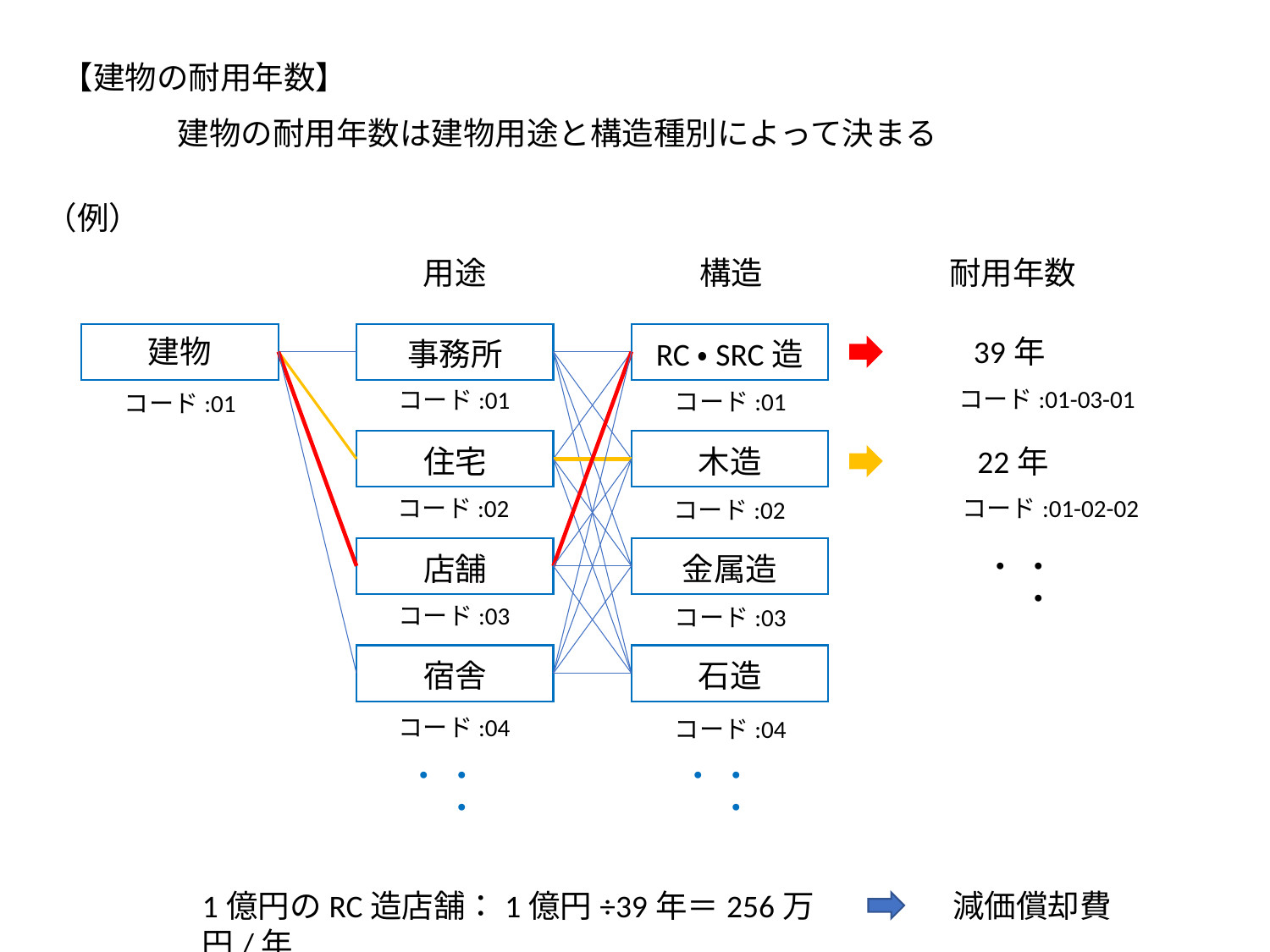

【建物の耐用年数】
建物の耐用年数は建物用途と構造種別によって決まる
（例）
用途
耐用年数
構造

建物
39年
RC・SRC造
事務所

コード:01-03-01
コード:01
コード:01
コード:01

住宅
木造
22年

コード:02
コード:01-02-02
コード:02

・・・
店舗
金属造
コード:03
コード:03

宿舎
石造
コード:04
コード:04
・・・
・・・
1億円のRC造店舗：1億円÷39年＝256万円/年
減価償却費